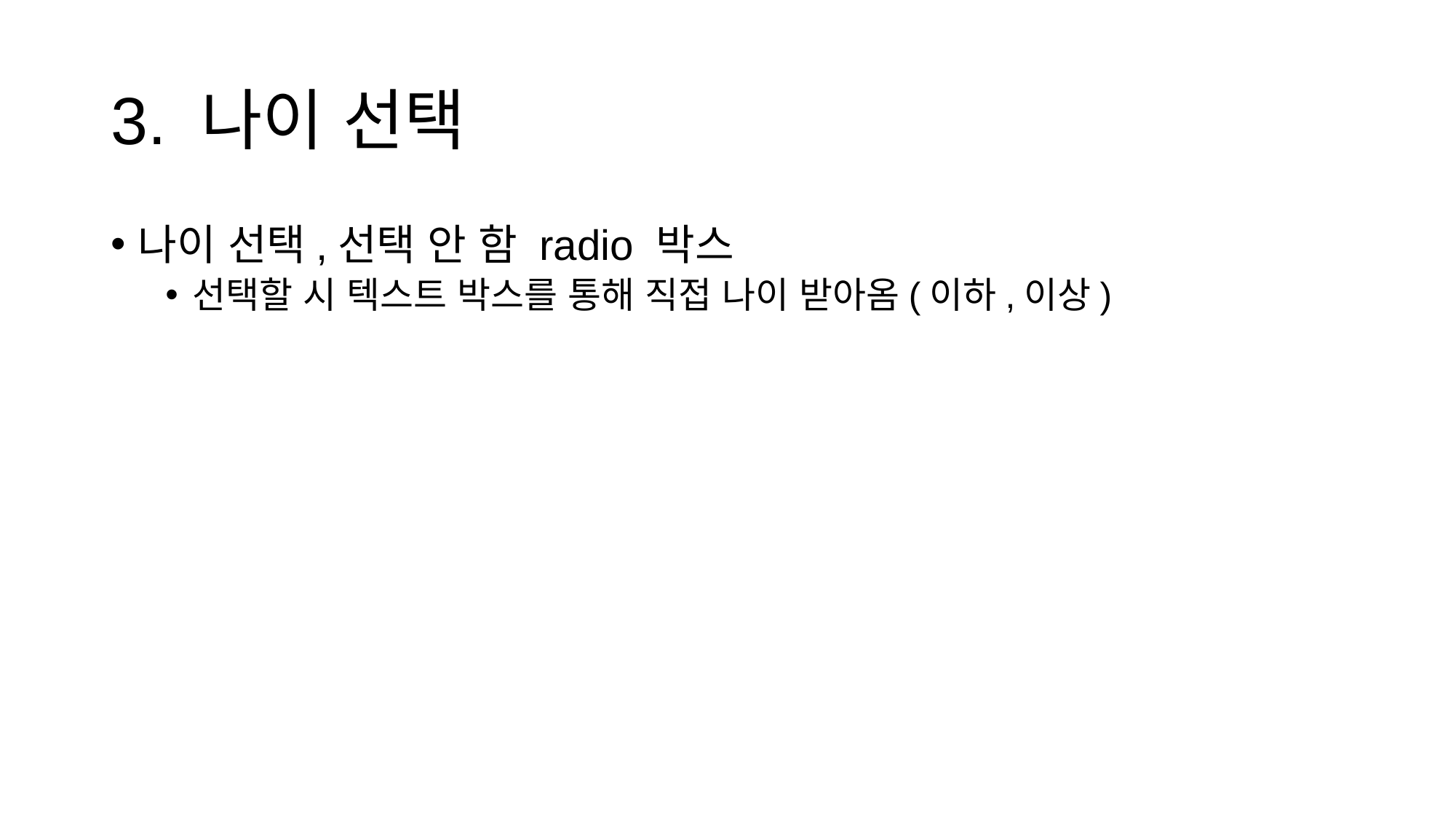

# 3. 나이 선택
나이 선택,선택 안 함 radio 박스
선택할 시 텍스트 박스를 통해 직접 나이 받아옴(이하,이상)